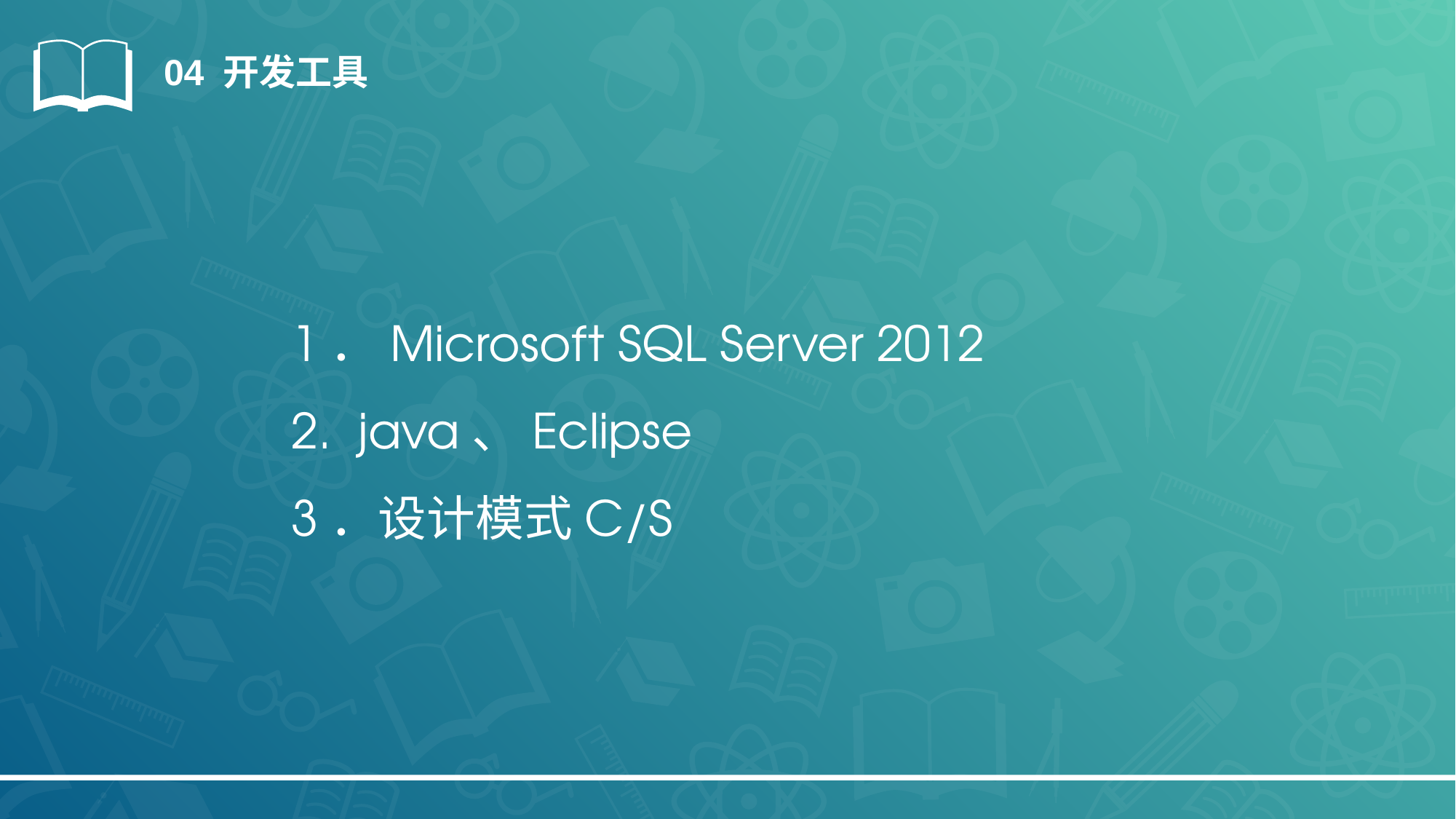

04 开发工具
1．Microsoft SQL Server 2012
2.  java、Eclipse
3．设计模式C/S